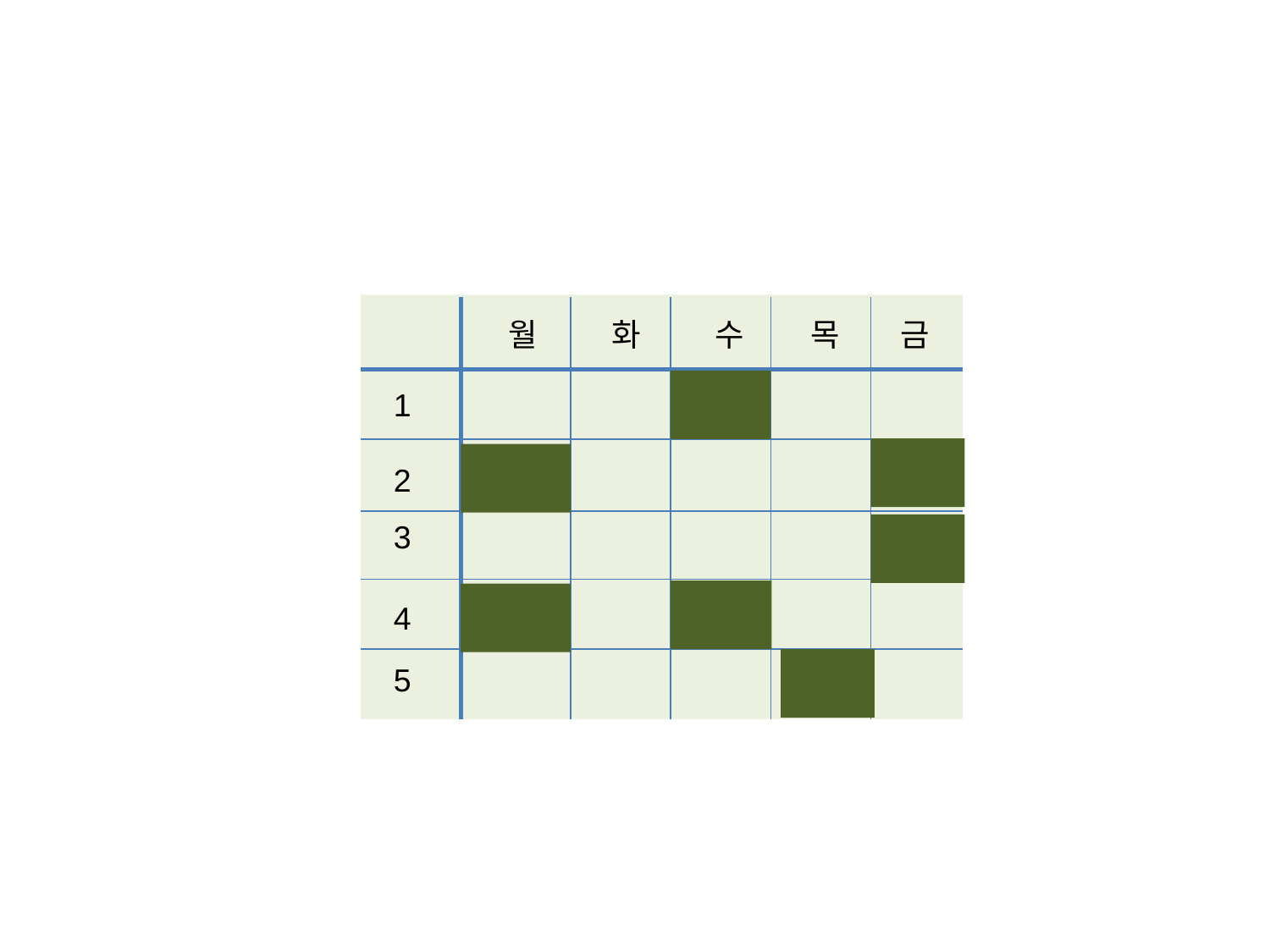

월
화
수
목
금

1

2
3

4

5